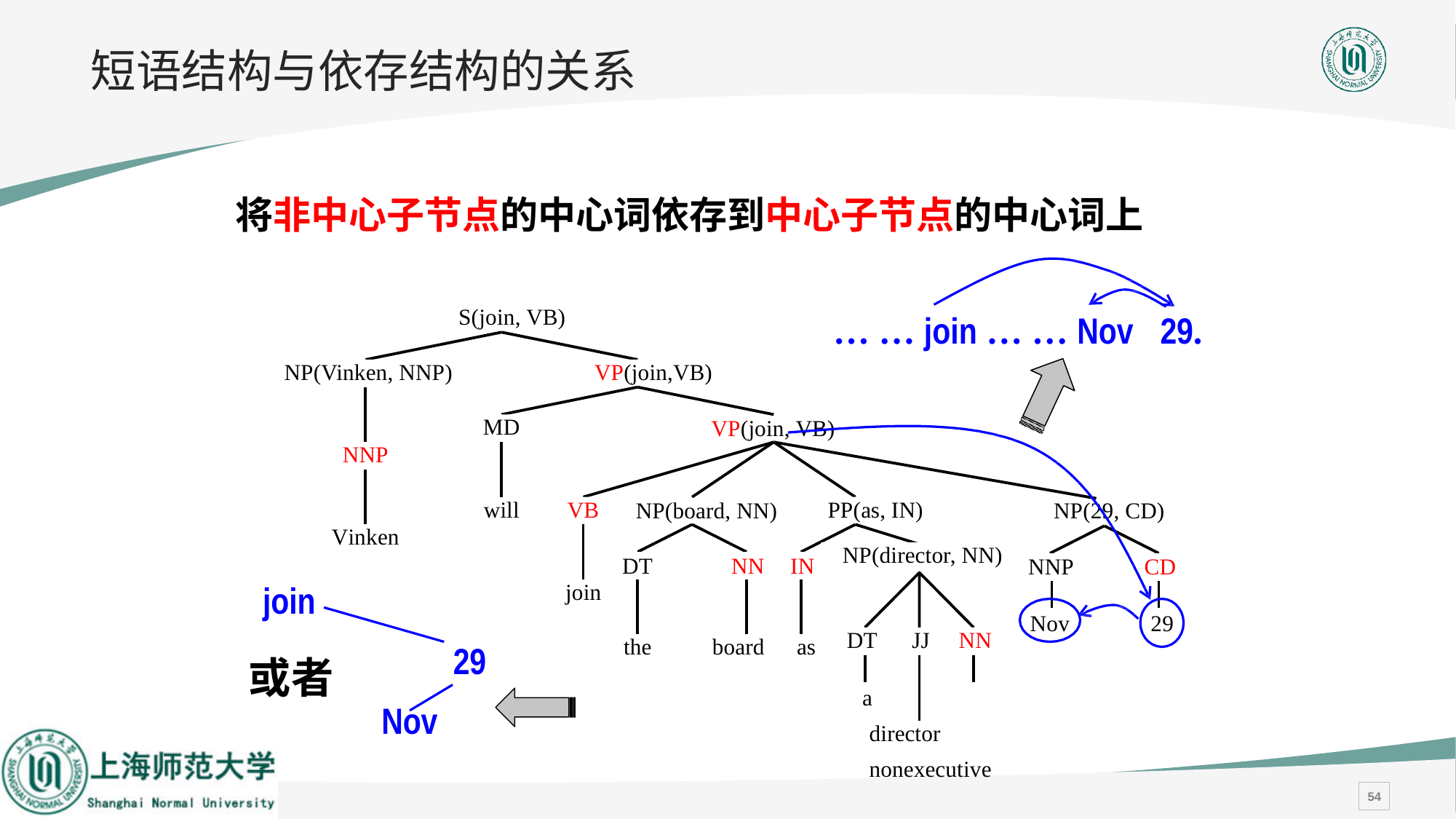

# 短语结构与依存结构的关系

将非中心子节点的中心词依存到中心子节点的中心词上

S(join, VB)
… … join … … Nov	29.

NP(Vinken, NNP)
VP(join,VB)

MD
VP(join, VB)

NNP

will
VB
PP(as, IN)
NP(board, NN)

DT	NN	IN
NP(29, CD)

NNP	CD

Nov	29

Vinken

NP(director, NN)

join
或者

join

DT	JJ	NN

the
board	as
29

a	director  nonexecutive

Nov